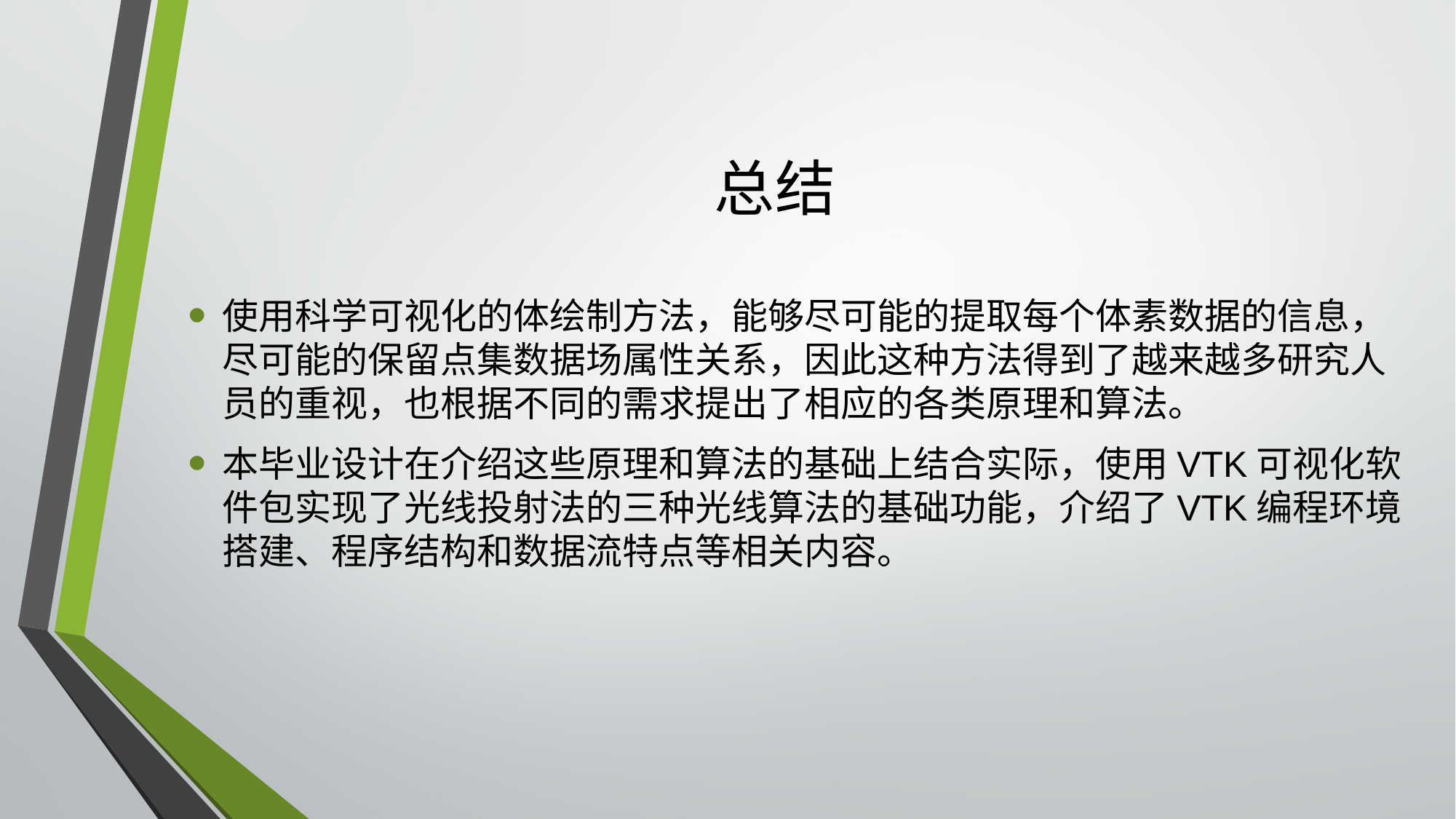

# 总结
使用科学可视化的体绘制方法，能够尽可能的提取每个体素数据的信息，尽可能的保留点集数据场属性关系，因此这种方法得到了越来越多研究人员的重视，也根据不同的需求提出了相应的各类原理和算法。
本毕业设计在介绍这些原理和算法的基础上结合实际，使用VTK可视化软件包实现了光线投射法的三种光线算法的基础功能，介绍了VTK编程环境搭建、程序结构和数据流特点等相关内容。